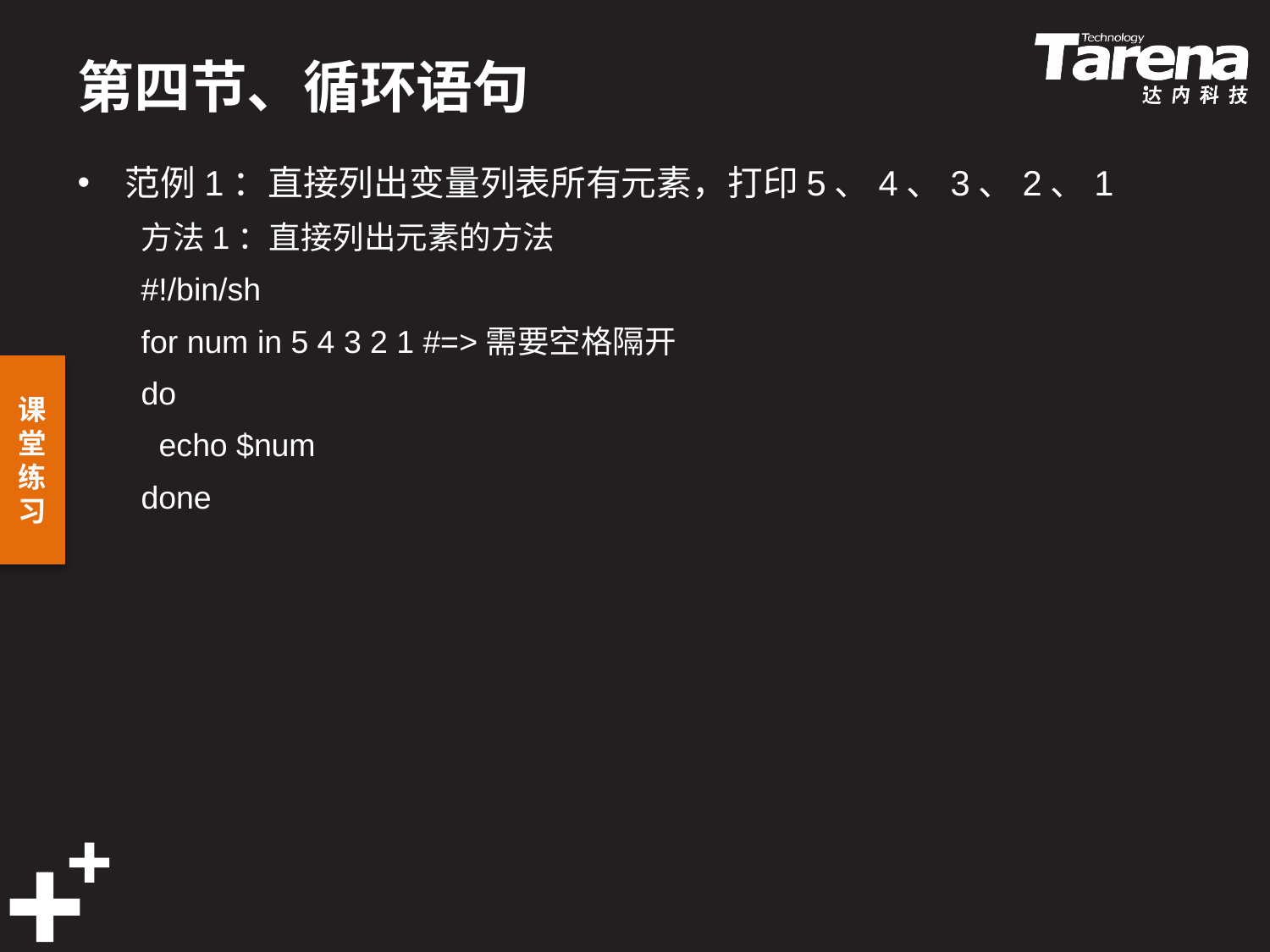

# 第四节、循环语句
范例1：直接列出变量列表所有元素，打印5、4、3、2、1
方法1：直接列出元素的方法
#!/bin/sh
for num in 5 4 3 2 1 #=>需要空格隔开
do
  echo $num
done